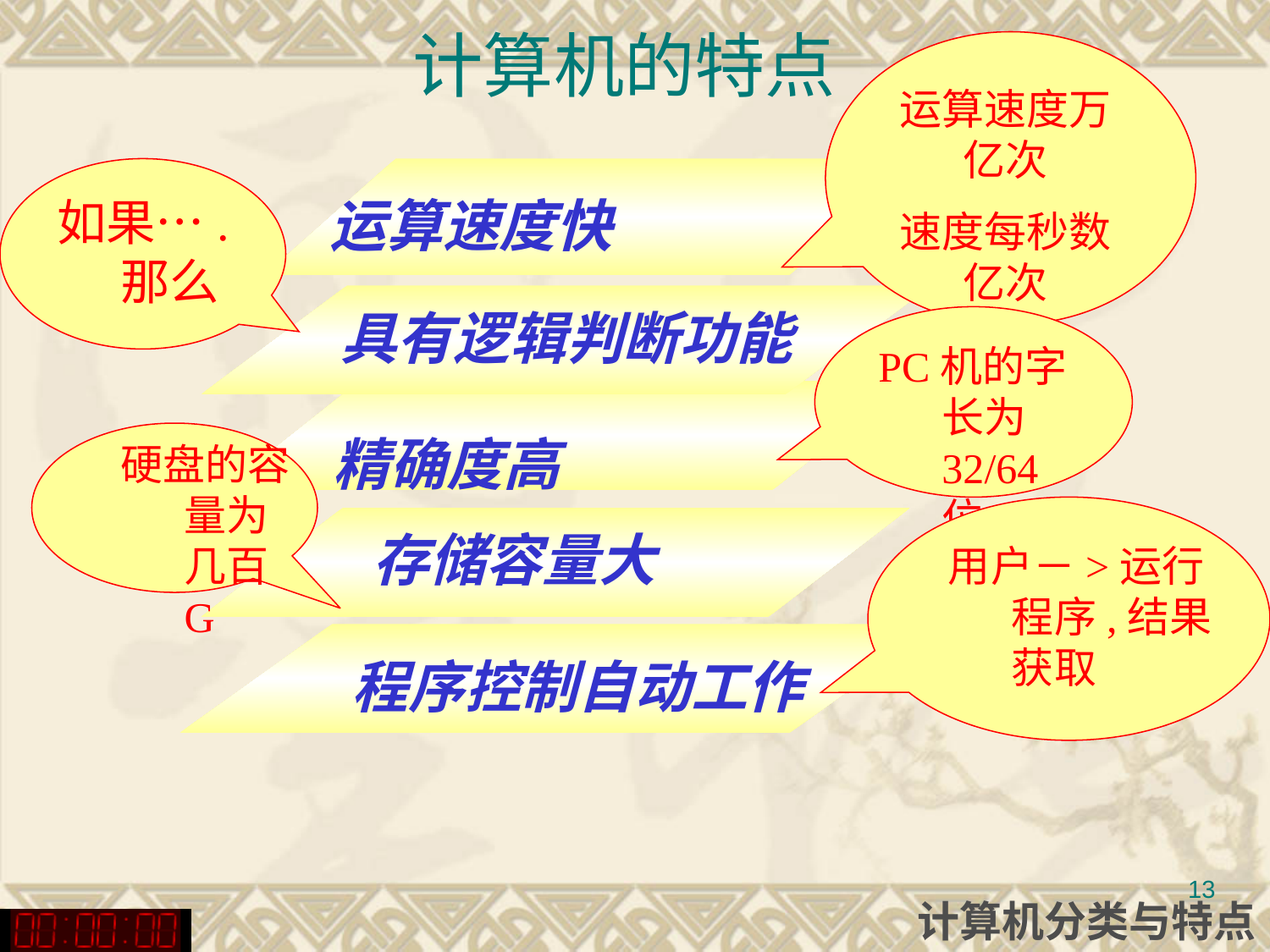

计算机的特点

运算速度万亿次
速度每秒数亿次

如果….那么

运算速度快

具有逻辑判断功能

PC机的字长为32/64位
精确度高

硬盘的容量为几百G

用户－>运行程序,结果获取

存储容量大

程序控制自动工作
13
计算机分类与特点